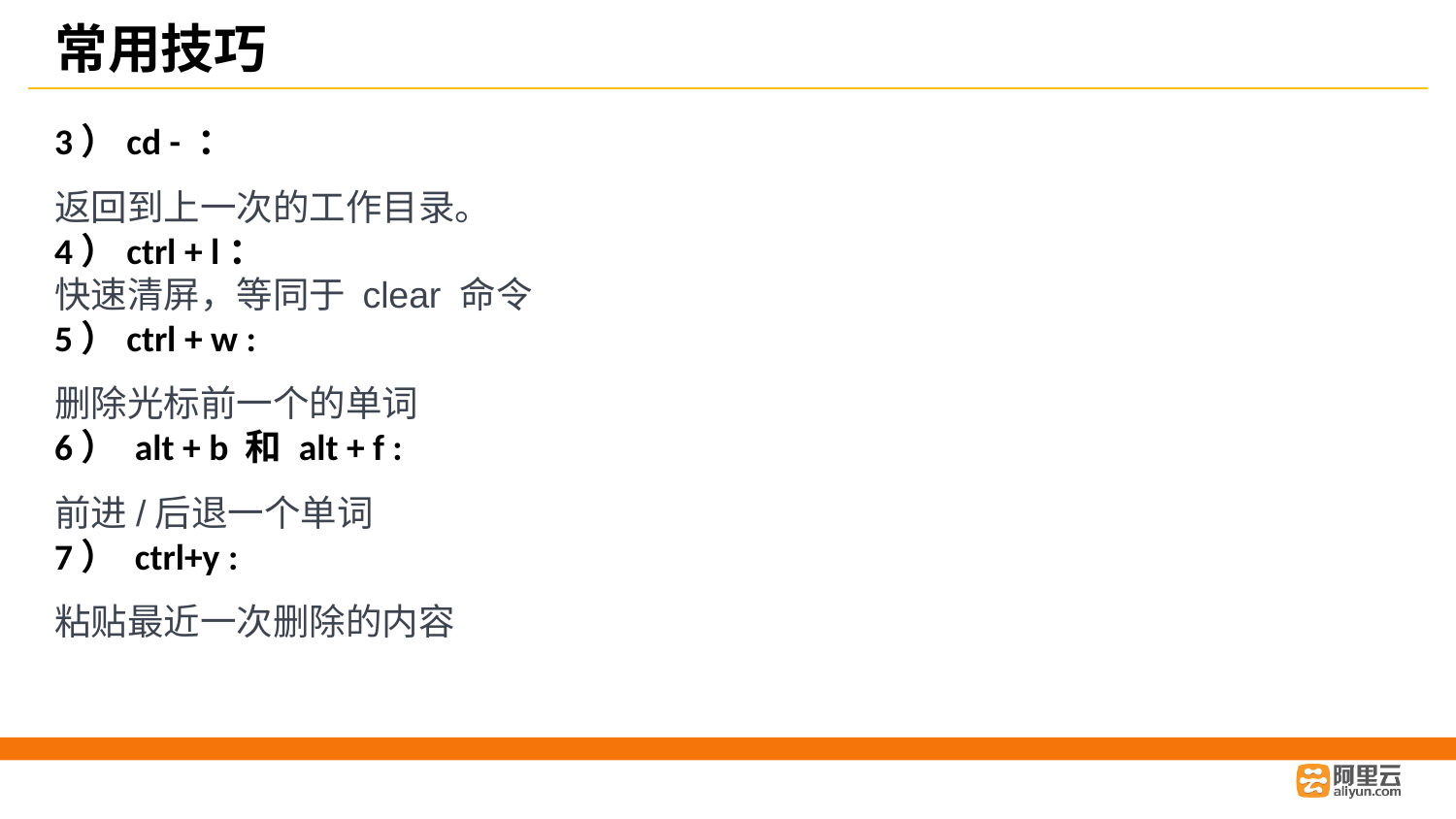

# 常用技巧
3）cd - ：
返回到上一次的工作目录。
4）ctrl + l：
快速清屏，等同于 clear 命令
5）ctrl + w :
删除光标前一个的单词
6） alt + b 和 alt + f :
前进/后退一个单词
7） ctrl+y :
粘贴最近一次删除的内容